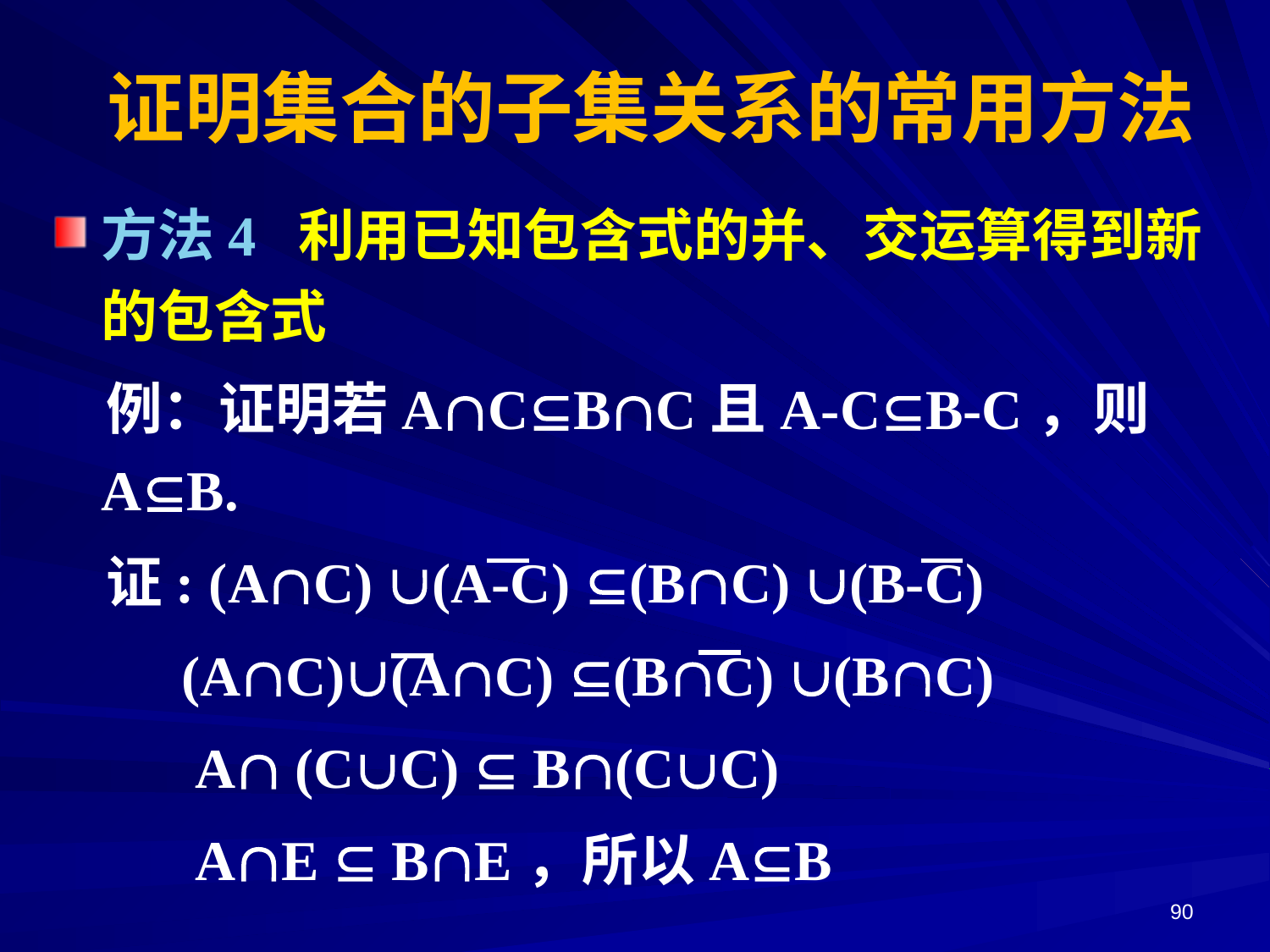

证明集合的子集关系的常用方法
方法4  利用已知包含式的并、交运算得到新的包含式
   例：证明若A∩C⊆B∩C且A-C⊆B-C，则A⊆B.
   证: (A∩C) ∪(A-C) ⊆(B∩C) ∪(B-C)
         (A∩C)∪(A∩C) ⊆(B∩C) ∪(B∩C)
          A∩ (C∪C) ⊆ B∩(C∪C)
          A∩E ⊆ B∩E，所以A⊆B

90